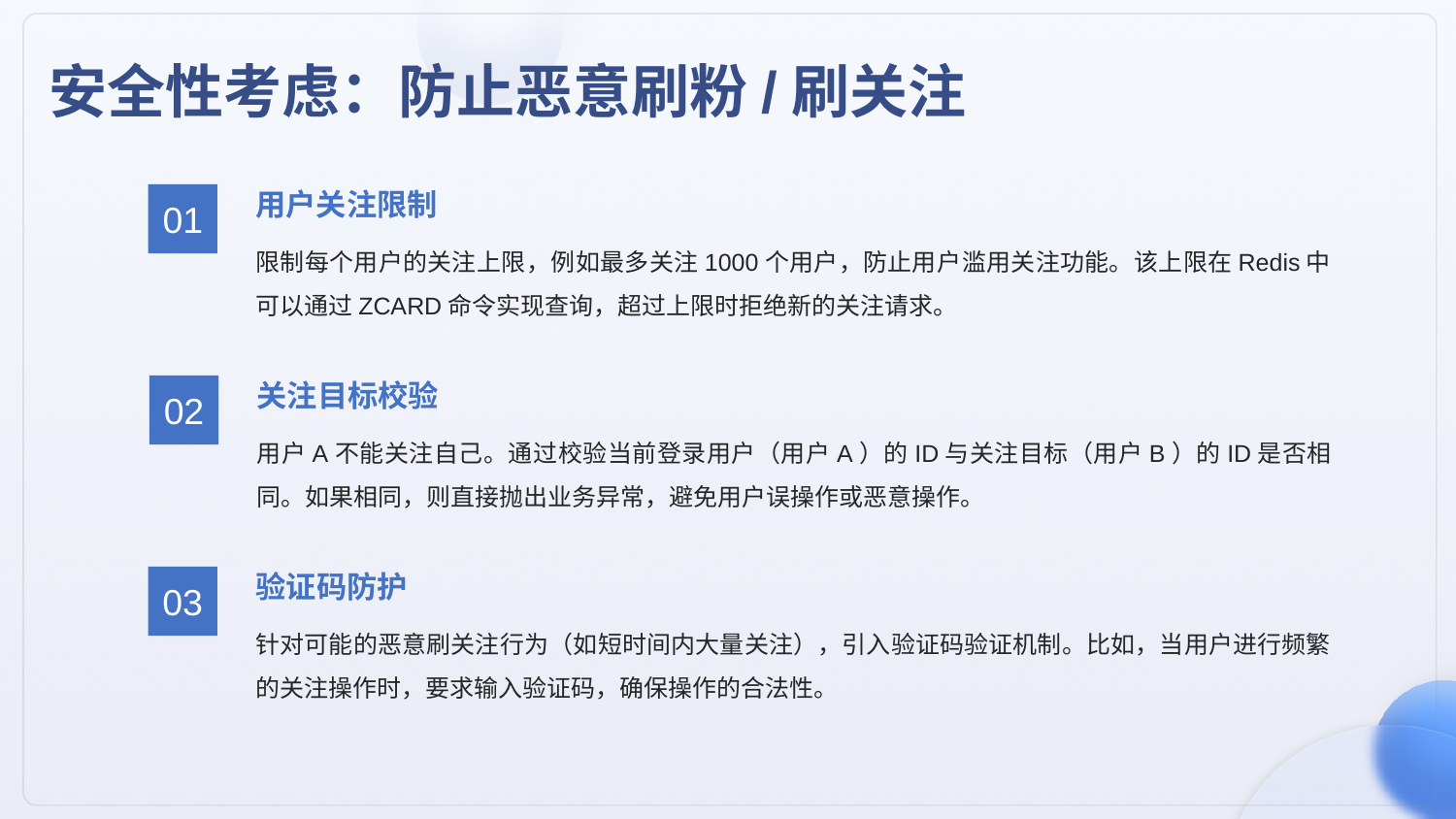

安全性考虑：防止恶意刷粉/刷关注
用户关注限制
01
限制每个用户的关注上限，例如最多关注1000个用户，防止用户滥用关注功能。该上限在Redis中可以通过ZCARD命令实现查询，超过上限时拒绝新的关注请求。
关注目标校验
02
用户A不能关注自己。通过校验当前登录用户（用户A）的ID与关注目标（用户B）的ID是否相同。如果相同，则直接抛出业务异常，避免用户误操作或恶意操作。
验证码防护
03
针对可能的恶意刷关注行为（如短时间内大量关注），引入验证码验证机制。比如，当用户进行频繁的关注操作时，要求输入验证码，确保操作的合法性。